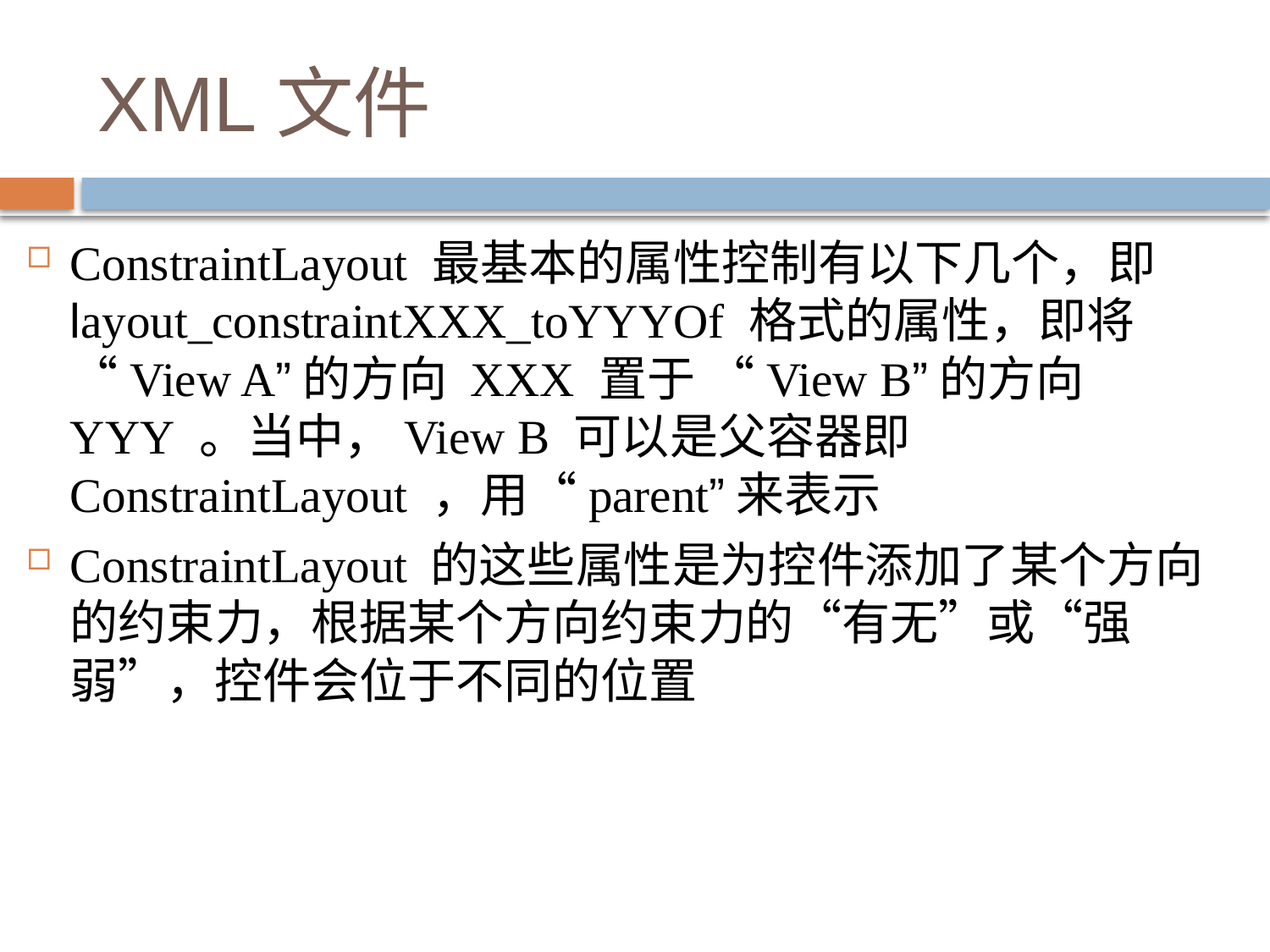

# XML文件
ConstraintLayout 最基本的属性控制有以下几个，即 layout_constraintXXX_toYYYOf 格式的属性，即将“View A”的方向 XXX 置于 “View B”的方向 YYY 。当中，View B 可以是父容器即 ConstraintLayout ，用“parent”来表示
ConstraintLayout 的这些属性是为控件添加了某个方向的约束力，根据某个方向约束力的“有无”或“强弱”，控件会位于不同的位置